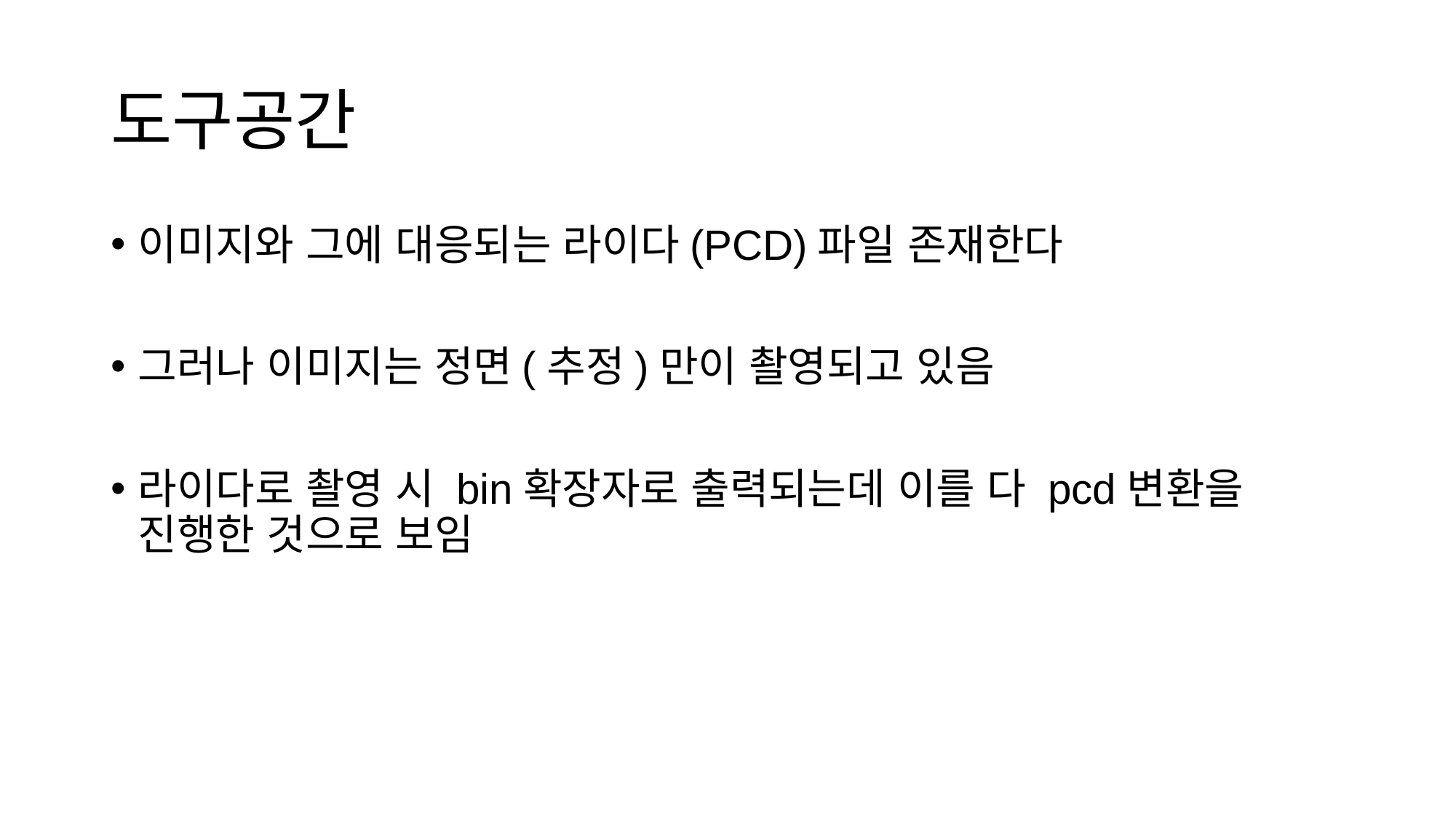

# 도구공간
이미지와 그에 대응되는 라이다(PCD)파일 존재한다

그러나 이미지는 정면(추정)만이 촬영되고 있음

라이다로 촬영 시 bin확장자로 출력되는데 이를 다 pcd변환을 진행한 것으로 보임